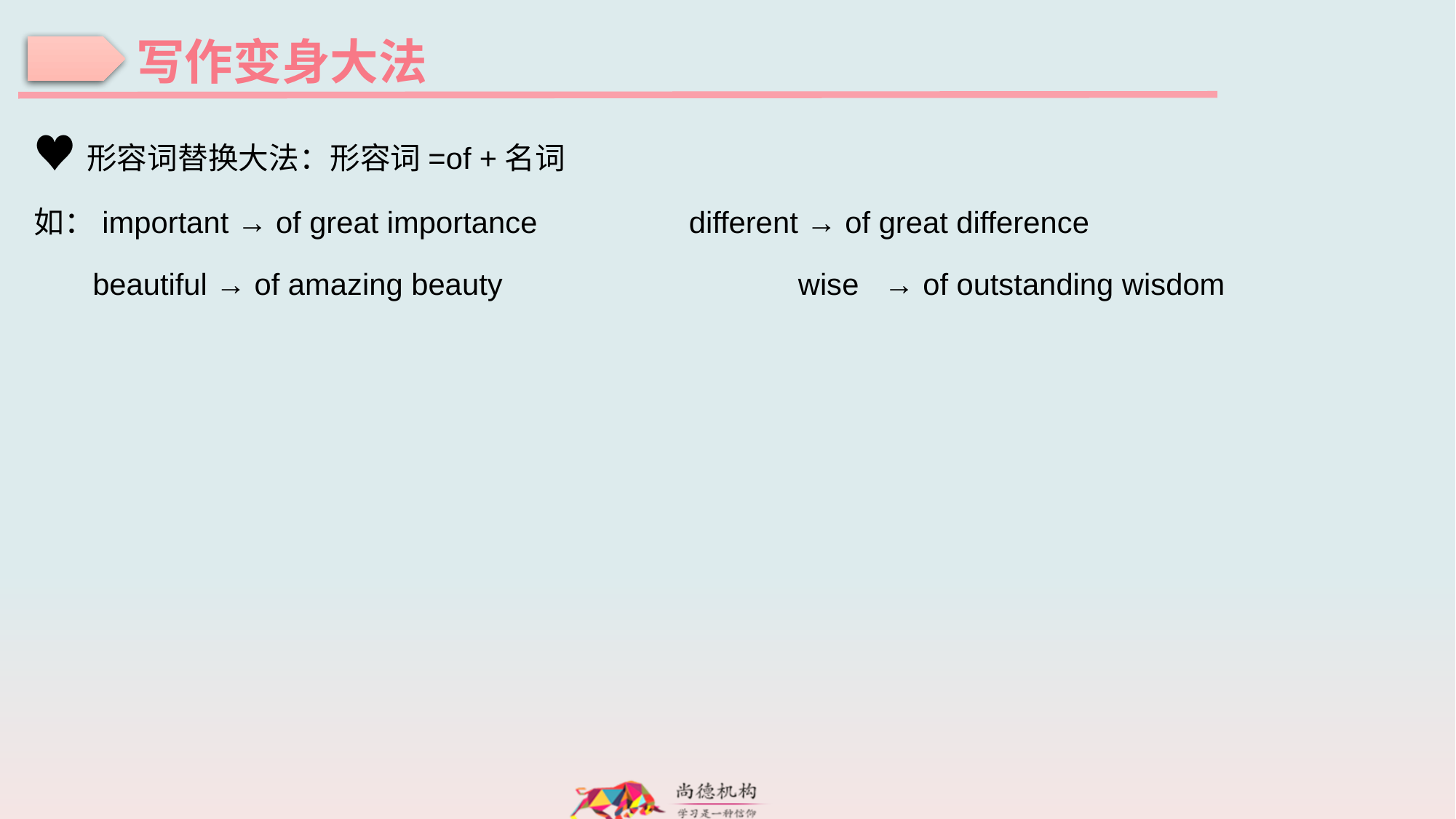

写作变身大法

♥形容词替换大法：形容词=of +名词
如：important → of great importance 		different → of great difference
       beautiful → of amazing beauty 			wise   → of outstanding wisdom